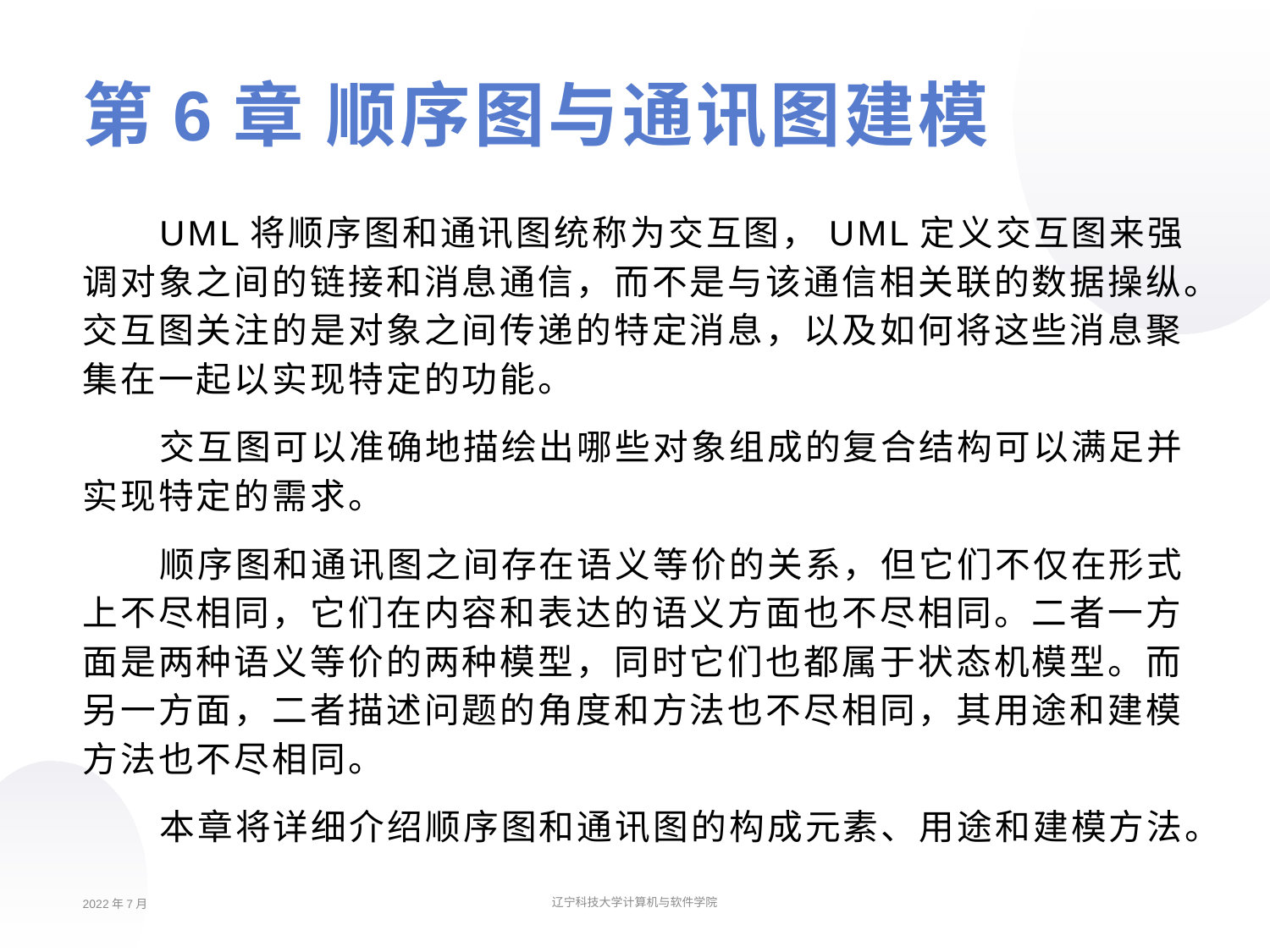

# 第6章 顺序图与通讯图建模
UML将顺序图和通讯图统称为交互图，UML定义交互图来强调对象之间的链接和消息通信，而不是与该通信相关联的数据操纵。交互图关注的是对象之间传递的特定消息，以及如何将这些消息聚集在一起以实现特定的功能。
交互图可以准确地描绘出哪些对象组成的复合结构可以满足并实现特定的需求。
顺序图和通讯图之间存在语义等价的关系，但它们不仅在形式上不尽相同，它们在内容和表达的语义方面也不尽相同。二者一方面是两种语义等价的两种模型，同时它们也都属于状态机模型。而另一方面，二者描述问题的角度和方法也不尽相同，其用途和建模方法也不尽相同。
本章将详细介绍顺序图和通讯图的构成元素、用途和建模方法。

2022年7月
3
辽宁科技大学计算机与软件学院